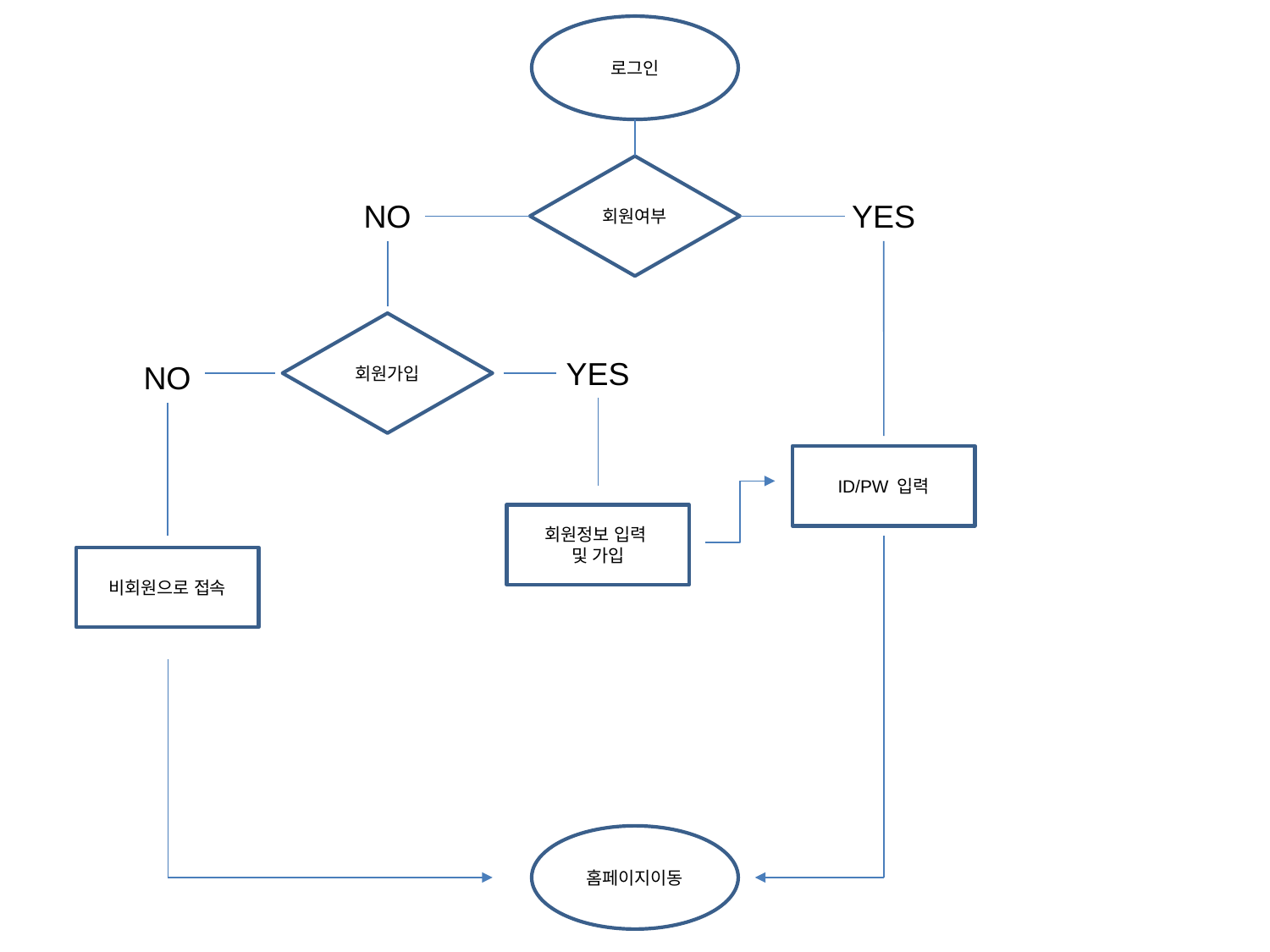

로그인

NO
YES
회원여부
회원가입
YES
NO
ID/PW 입력
회원정보 입력
및 가입
비회원으로 접속
홈페이지이동